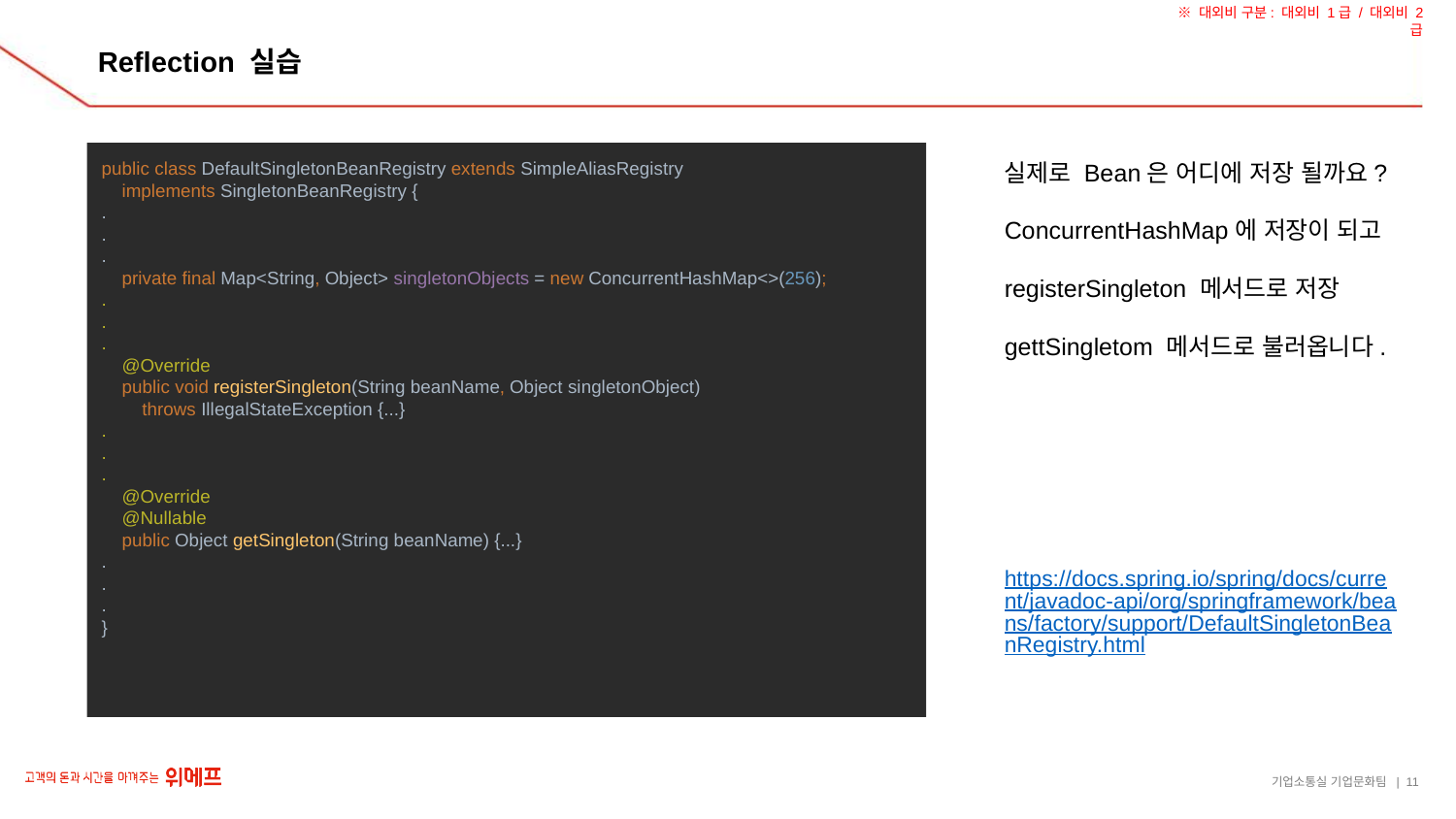

# Reflection 실습
public class DefaultSingletonBeanRegistry extends SimpleAliasRegistry
    implements SingletonBeanRegistry {
.
.
.
    private final Map<String, Object> singletonObjects = new ConcurrentHashMap<>(256);
.
.
.
    @Override
    public void registerSingleton(String beanName, Object singletonObject)
        throws IllegalStateException {...}
.
.
.
    @Override
    @Nullable
    public Object getSingleton(String beanName) {...}
.
.
.
}

실제로 Bean은 어디에 저장 될까요?

ConcurrentHashMap에 저장이 되고

registerSingleton 메서드로 저장

gettSingletom 메서드로 불러옵니다.

https://docs.spring.io/spring/docs/current/javadoc-api/org/springframework/beans/factory/support/DefaultSingletonBeanRegistry.html